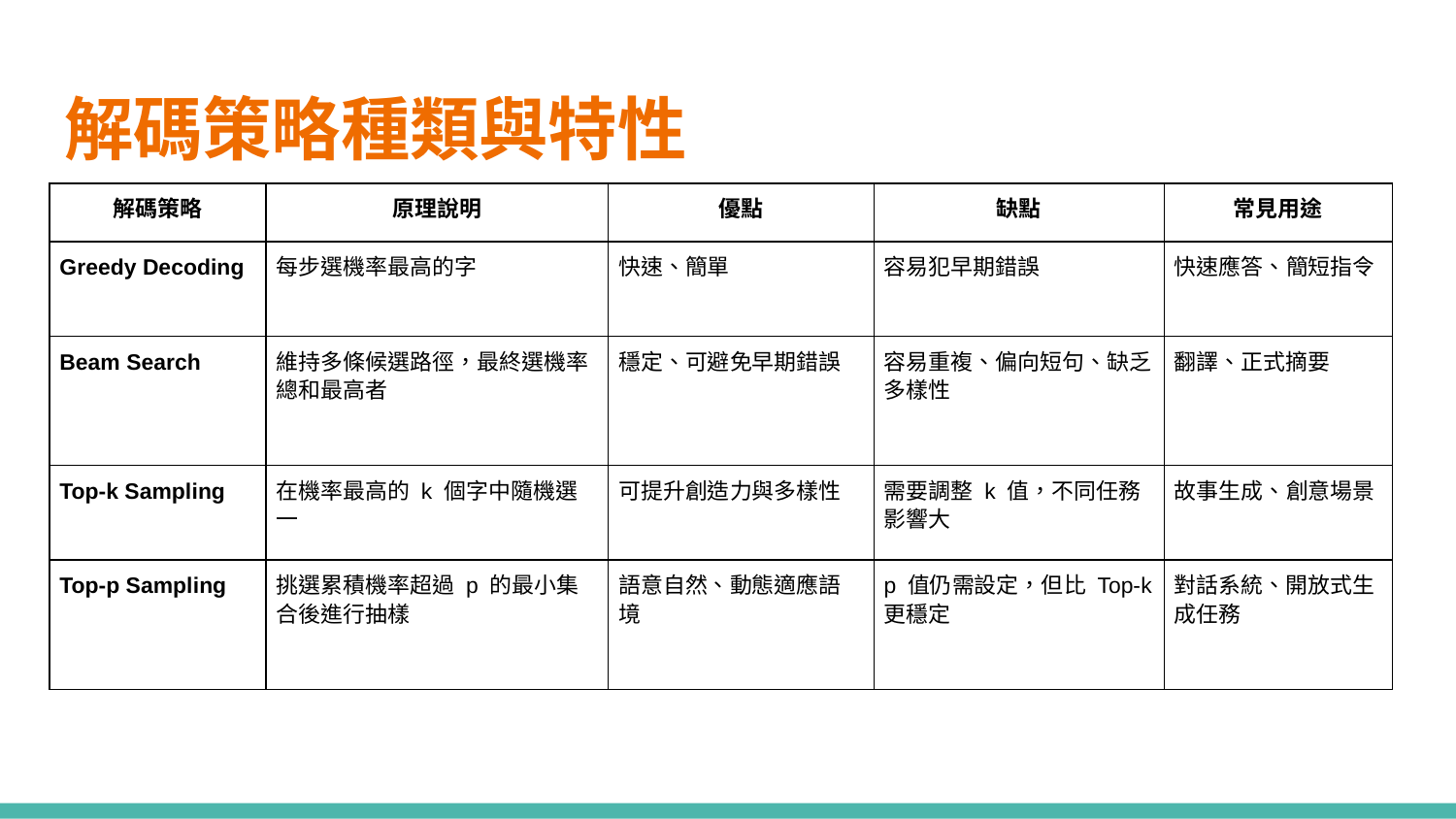

# 解碼策略種類與特性
| 解碼策略 | 原理說明 | 優點 | 缺點 | 常見用途 |
| --- | --- | --- | --- | --- |
| Greedy Decoding | 每步選機率最高的字 | 快速、簡單 | 容易犯早期錯誤 | 快速應答、簡短指令 |
| Beam Search | 維持多條候選路徑，最終選機率總和最高者 | 穩定、可避免早期錯誤 | 容易重複、偏向短句、缺乏多樣性 | 翻譯、正式摘要 |
| Top-k Sampling | 在機率最高的 k 個字中隨機選一 | 可提升創造力與多樣性 | 需要調整 k 值，不同任務影響大 | 故事生成、創意場景 |
| Top-p Sampling | 挑選累積機率超過 p 的最小集合後進行抽樣 | 語意自然、動態適應語境 | p 值仍需設定，但比 Top-k 更穩定 | 對話系統、開放式生成任務 |